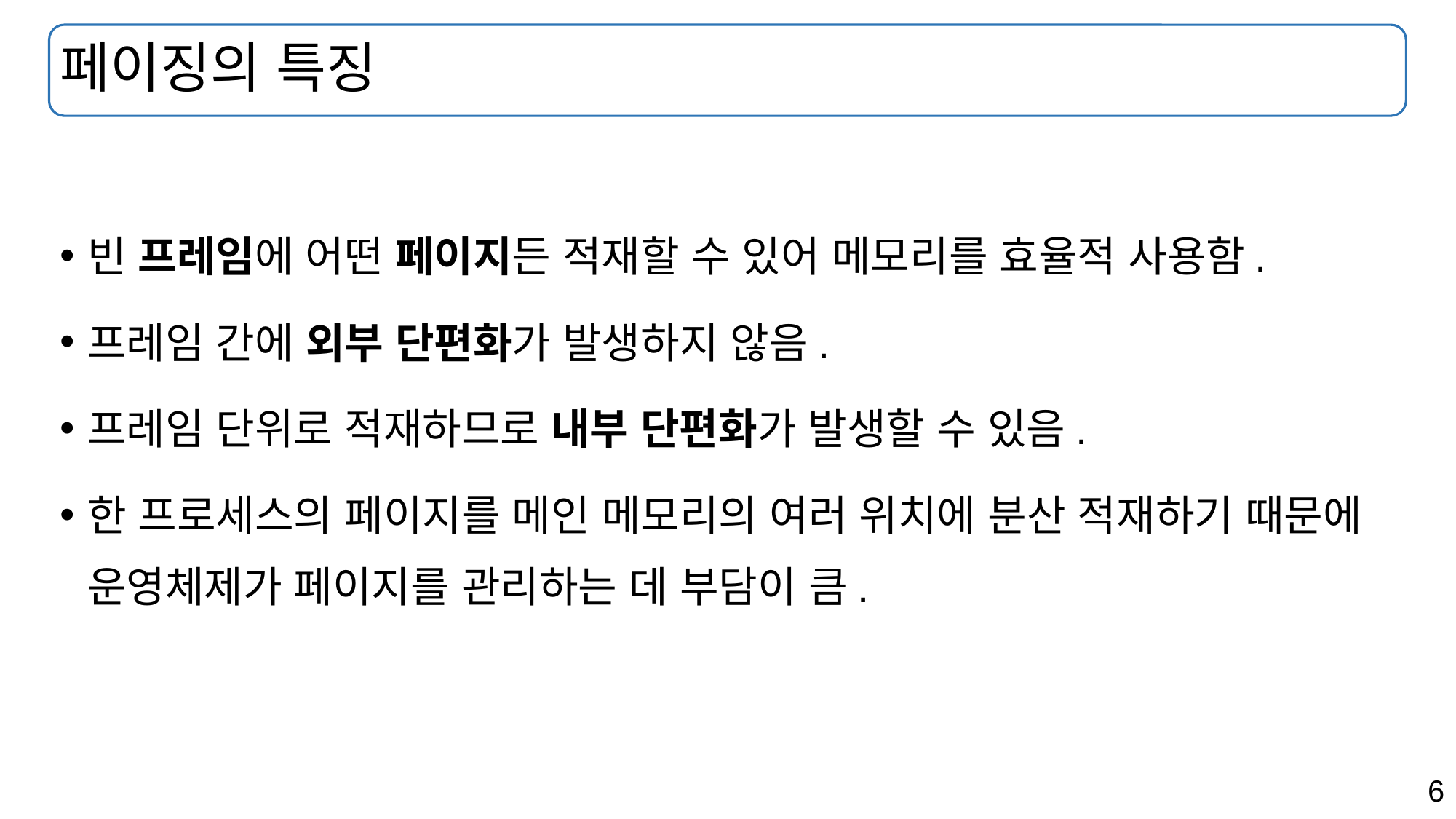

# 페이징의 특징

빈 프레임에 어떤 페이지든 적재할 수 있어 메모리를 효율적 사용함.
프레임 간에 외부 단편화가 발생하지 않음.
프레임 단위로 적재하므로 내부 단편화가 발생할 수 있음.
한 프로세스의 페이지를 메인 메모리의 여러 위치에 분산 적재하기 때문에 운영체제가 페이지를 관리하는 데 부담이 큼.